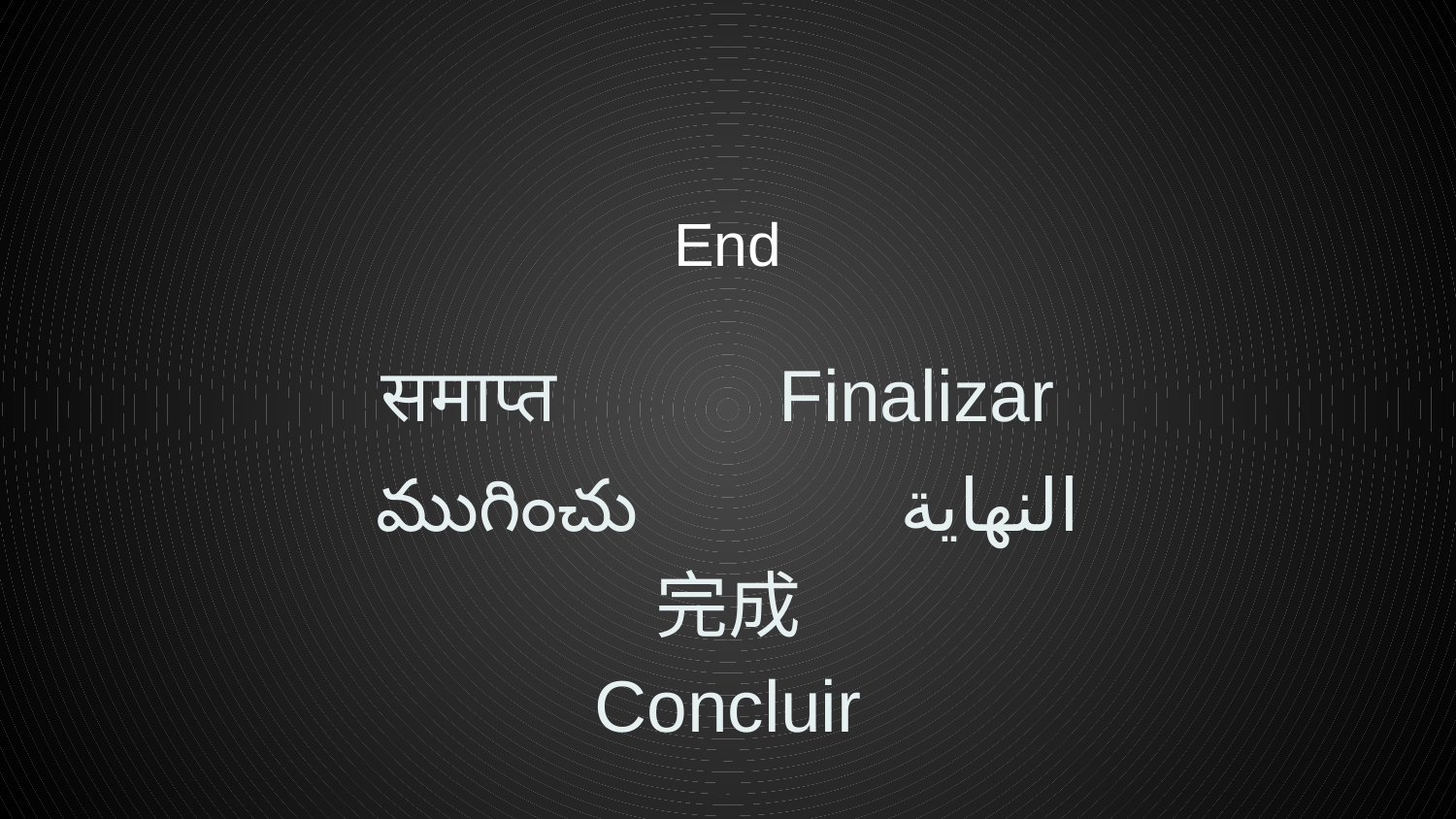

#
End
समाप्त       Finalizar
ముగించు             النهاية
完成
Concluir